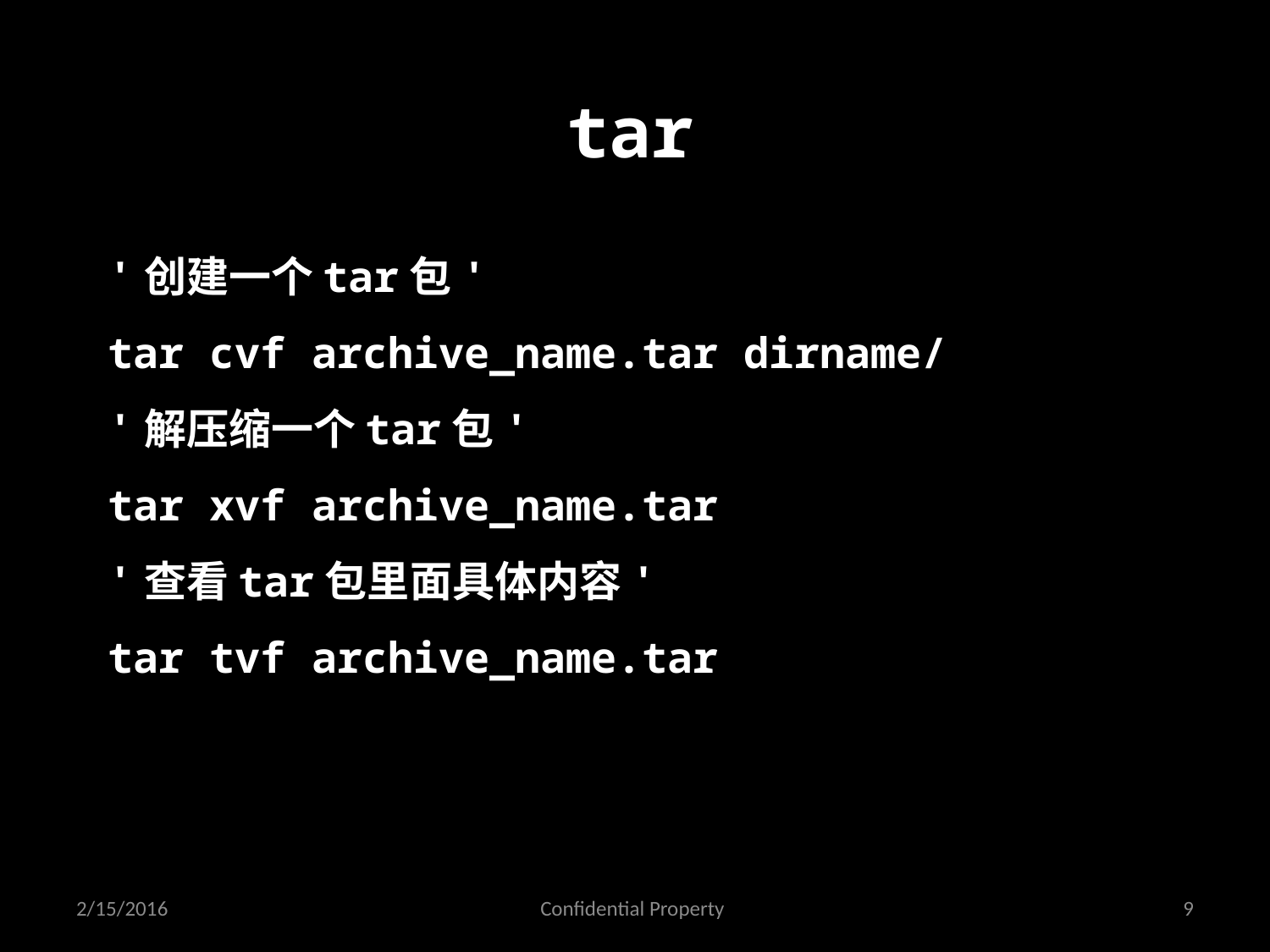

tar
'创建一个tar包'
tar cvf archive_name.tar dirname/
'解压缩一个tar包'
tar xvf archive_name.tar
'查看tar包里面具体内容'
tar tvf archive_name.tar
2/15/2016
Confidential Property
9